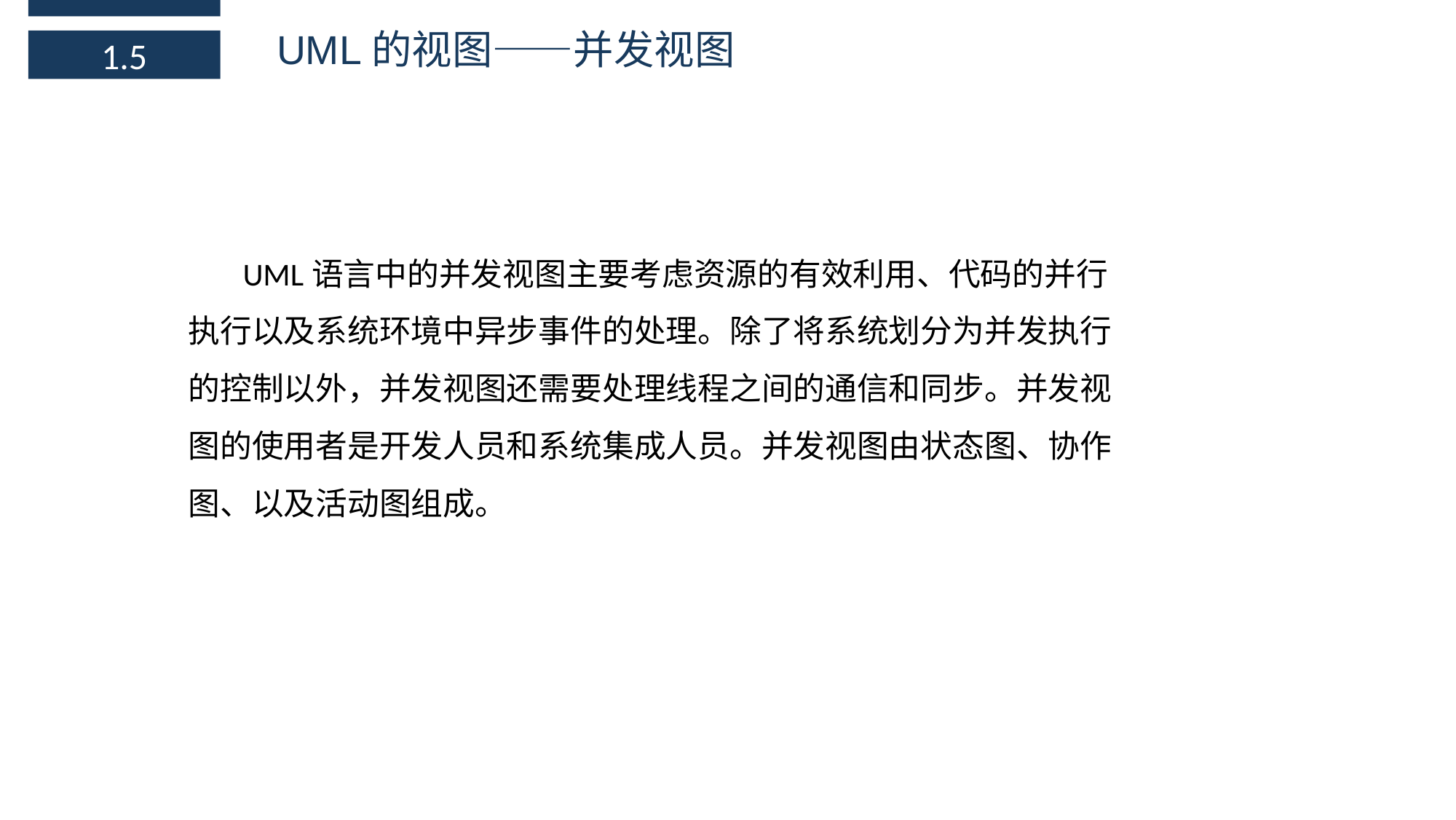

UML的视图——并发视图
1.5
UML语言中的并发视图主要考虑资源的有效利用、代码的并行执行以及系统环境中异步事件的处理。除了将系统划分为并发执行的控制以外，并发视图还需要处理线程之间的通信和同步。并发视图的使用者是开发人员和系统集成人员。并发视图由状态图、协作图、以及活动图组成。